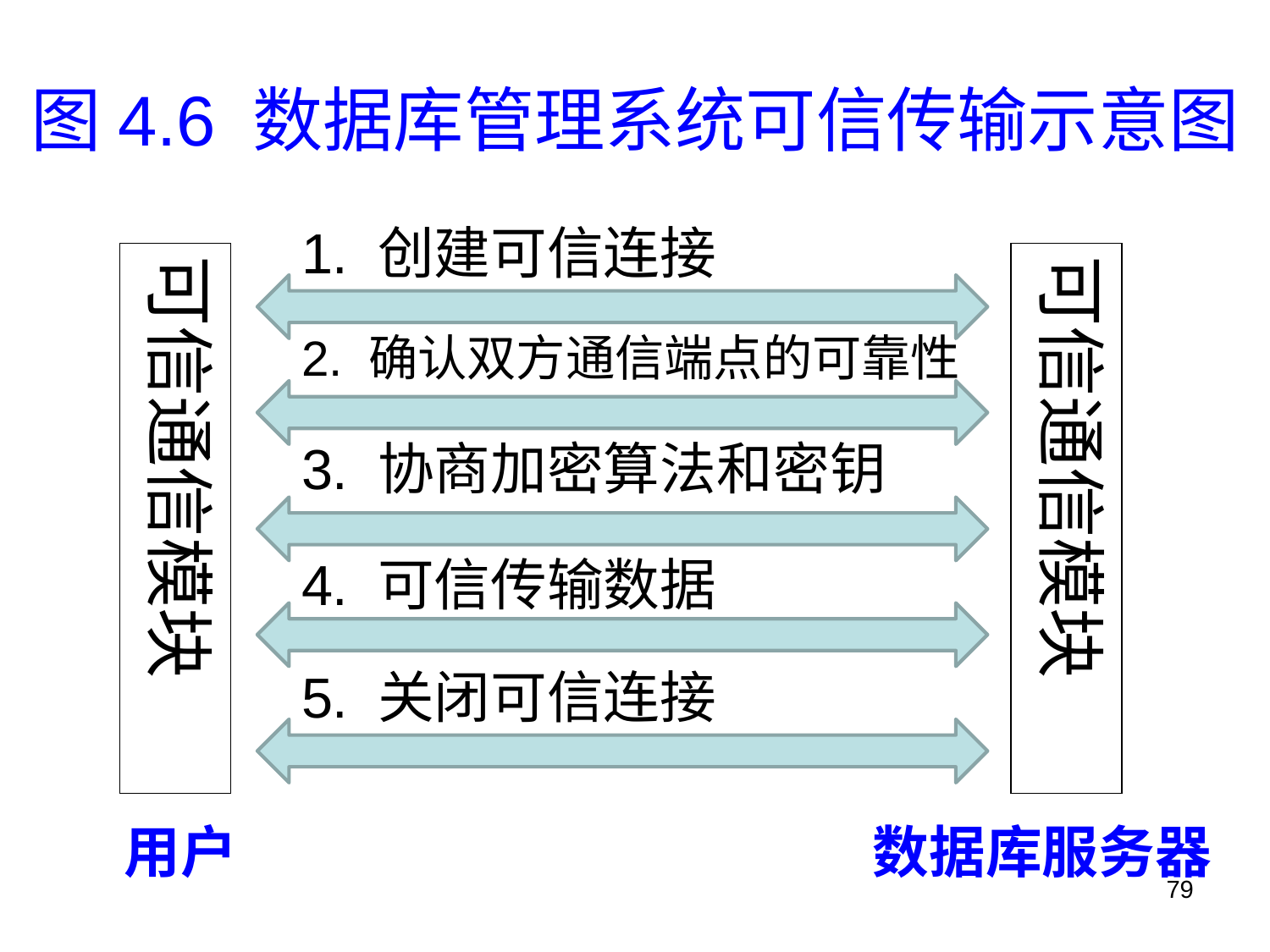

# 图4.6 数据库管理系统可信传输示意图
1. 创建可信连接

可信通信模块
可信通信模块

2. 确认双方通信端点的可靠性

3. 协商加密算法和密钥

4. 可信传输数据

5. 关闭可信连接

用户
数据库服务器
79